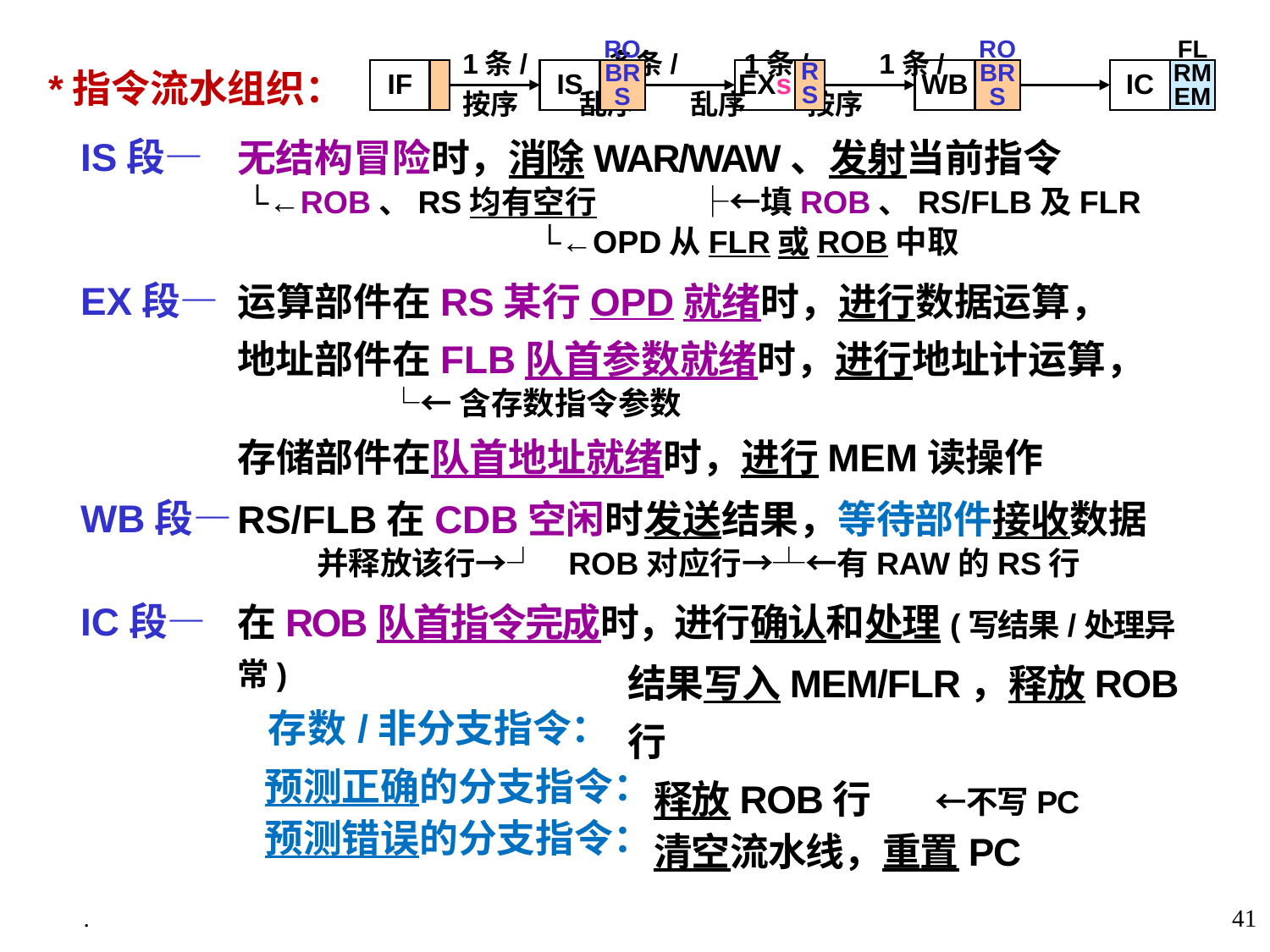

*指令流水组织：
    IS段—

    EX段—

    WB段—

    IC段—
1条/          多条/         1条/         1条/
IF

IS
ROBRS
EXs
RS
WB
ROBRS
IC
FLRMEM
按序          乱序         乱序          按序
无结构冒险时，消除WAR/WAW、发射当前指令
 └←ROB、RS均有空行              ├←填ROB、RS/FLB及FLR
                                  └←OPD从FLR或ROB中取
运算部件在RS某行OPD就绪时，进行数据运算，
地址部件在FLB队首参数就绪时，进行地址计运算，
                     └←含存数指令参数
存储部件在队首地址就绪时，进行MEM读操作
RS/FLB在CDB空闲时发送结果，等待部件接收数据
          并释放该行→┘   ROB对应行→┴←有RAW的RS行
在ROB队首指令完成时，进行确认和处理(写结果/处理异常)
  存数/非分支指令：
  预测正确的分支指令：
  预测错误的分支指令：
结果写入MEM/FLR，释放ROB行
  释放ROB行        ←不写PC
  清空流水线，重置PC
.
41